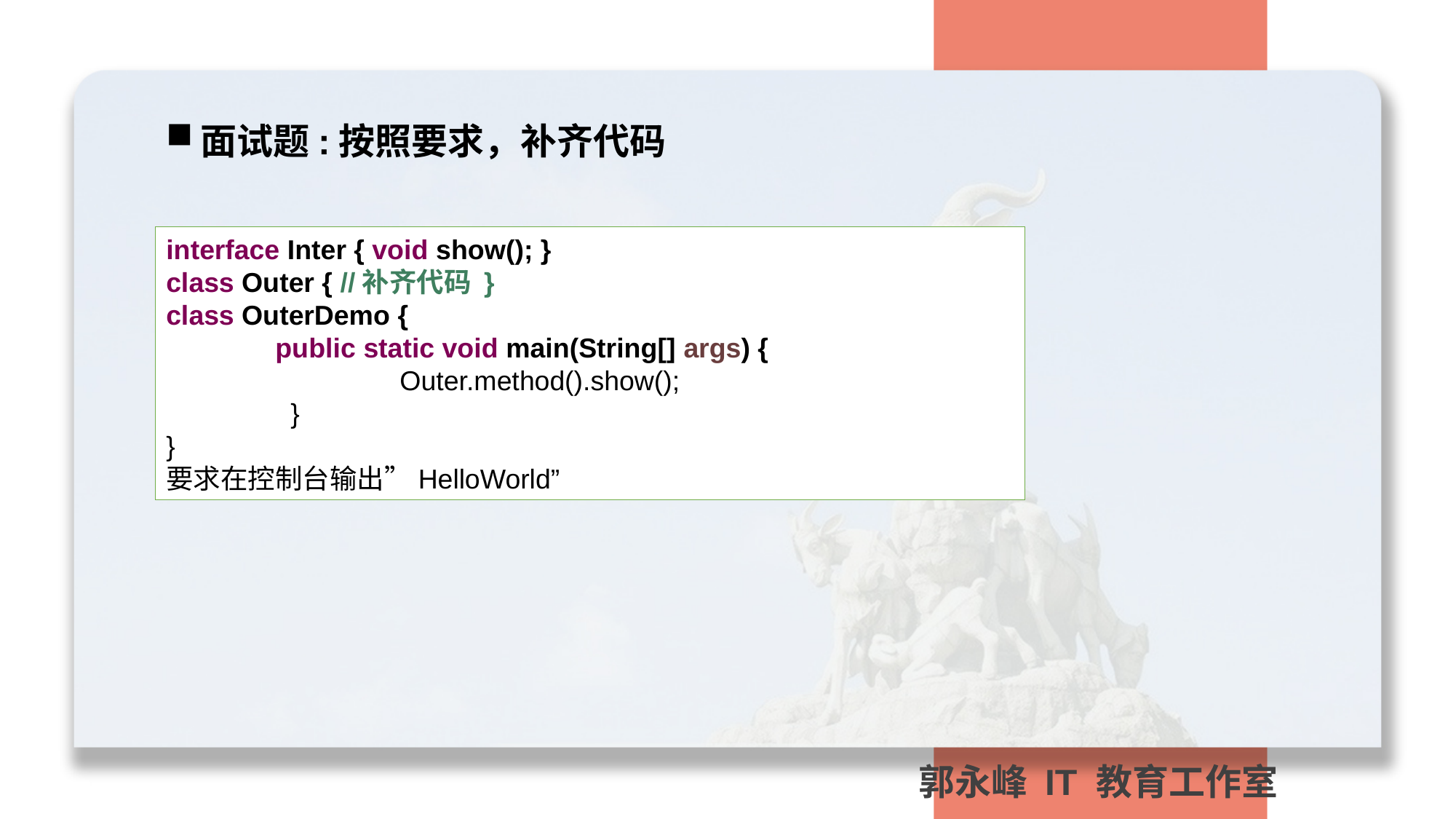

面试题:按照要求，补齐代码
interface Inter { void show(); }
class Outer { //补齐代码 }
class OuterDemo {
	public static void main(String[] args) {
		  Outer.method().show();
	  }
}
要求在控制台输出”HelloWorld”